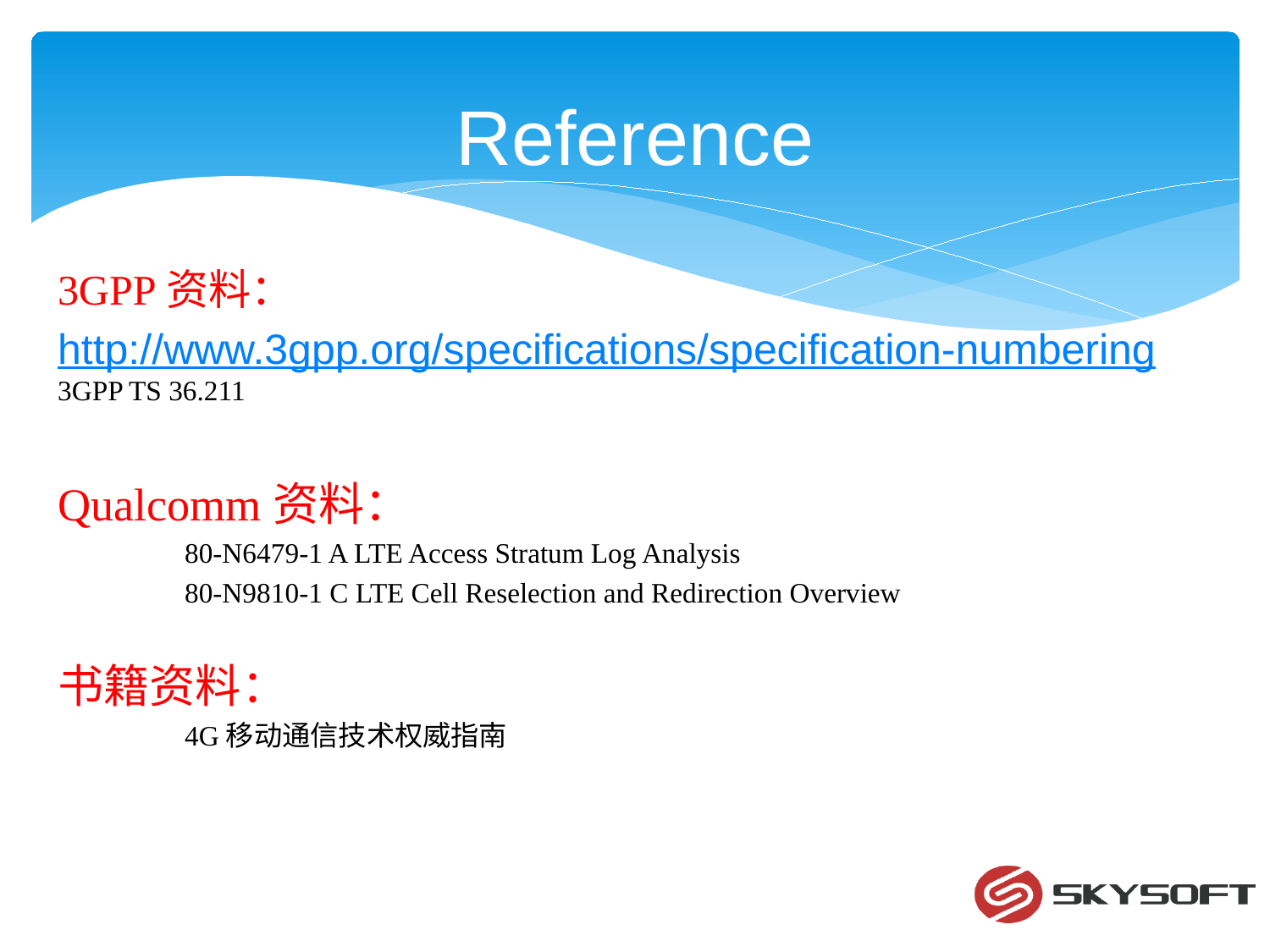

# Reference
3GPP资料：
http://www.3gpp.org/specifications/specification-numbering	3GPP TS 36.211

Qualcomm资料：
	80-N6479-1 A LTE Access Stratum Log Analysis
	80-N9810-1 C LTE Cell Reselection and Redirection Overview

书籍资料：
	4G移动通信技术权威指南